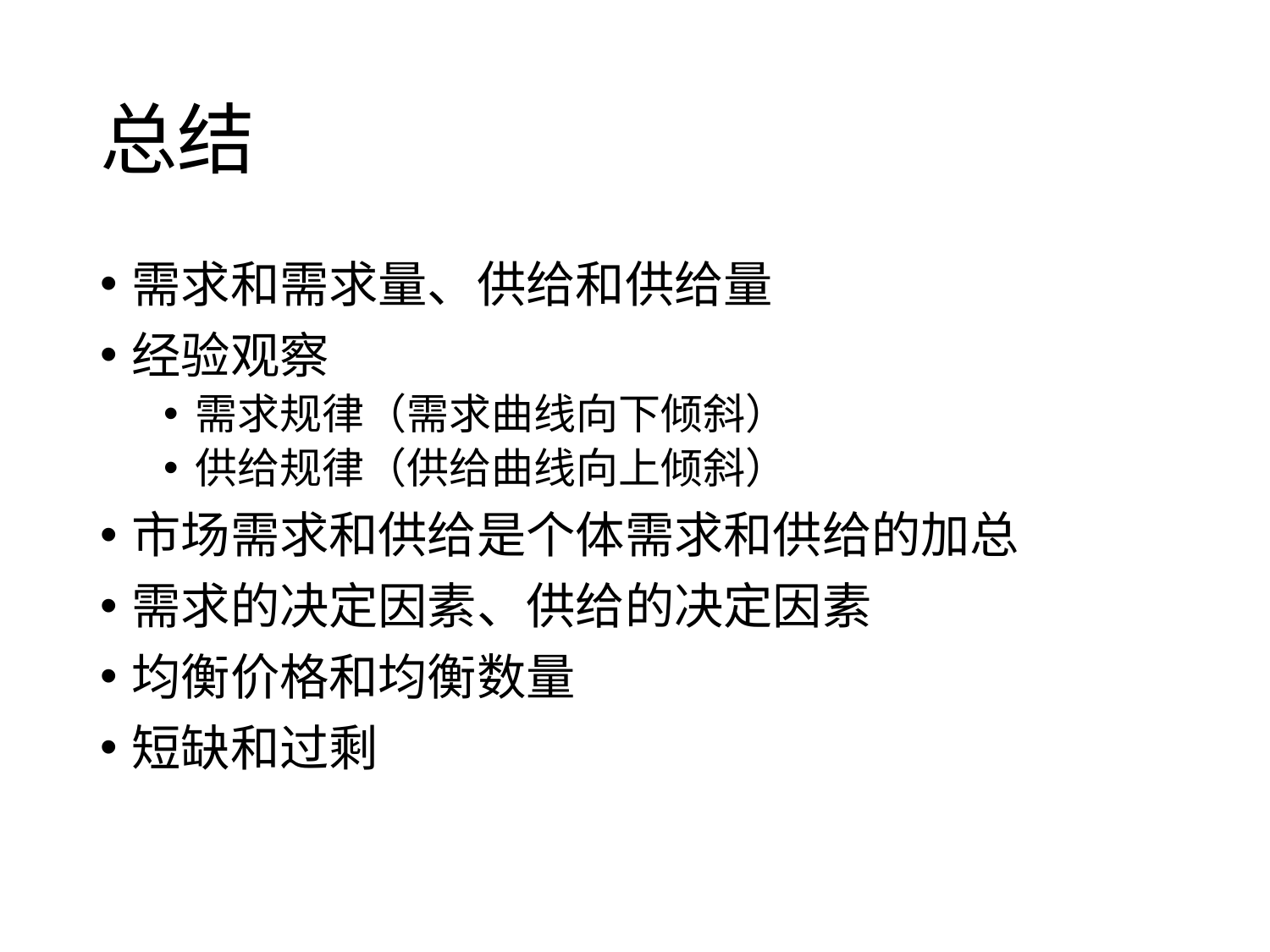

# 总结
需求和需求量、供给和供给量
经验观察
需求规律（需求曲线向下倾斜）
供给规律（供给曲线向上倾斜）
市场需求和供给是个体需求和供给的加总
需求的决定因素、供给的决定因素
均衡价格和均衡数量
短缺和过剩